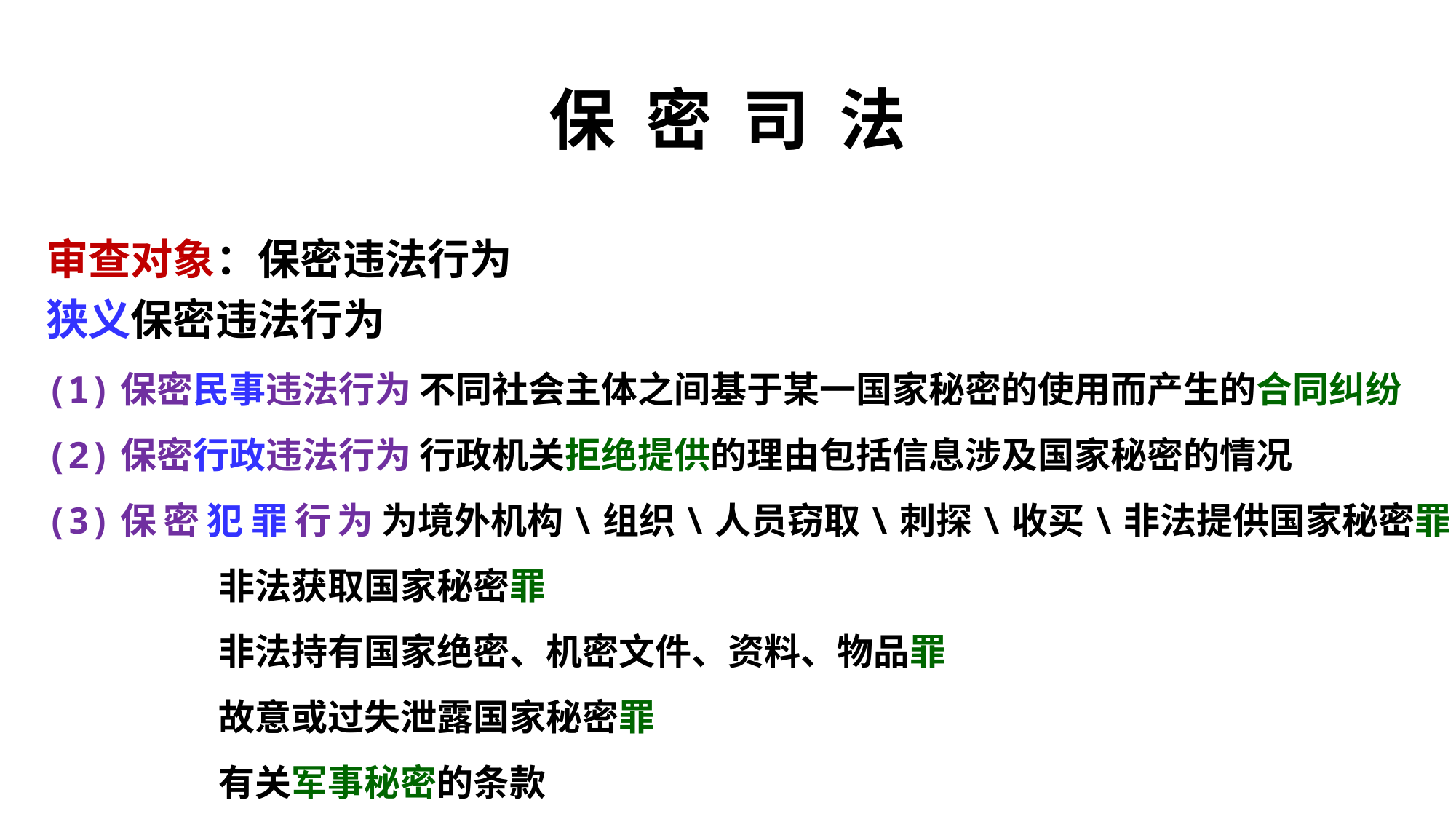

# 保  密  司  法
审查对象：保密违法行为
狭义保密违法行为
(1)保密民事违法行为 不同社会主体之间基于某一国家秘密的使用而产生的合同纠纷
(2)保密行政违法行为 行政机关拒绝提供的理由包括信息涉及国家秘密的情况
(3)保 密 犯 罪 行 为 为境外机构\组织\人员窃取\刺探\收买\非法提供国家秘密罪
                    非法获取国家秘密罪
                    非法持有国家绝密、机密文件、资料、物品罪
                    故意或过失泄露国家秘密罪
                    有关军事秘密的条款